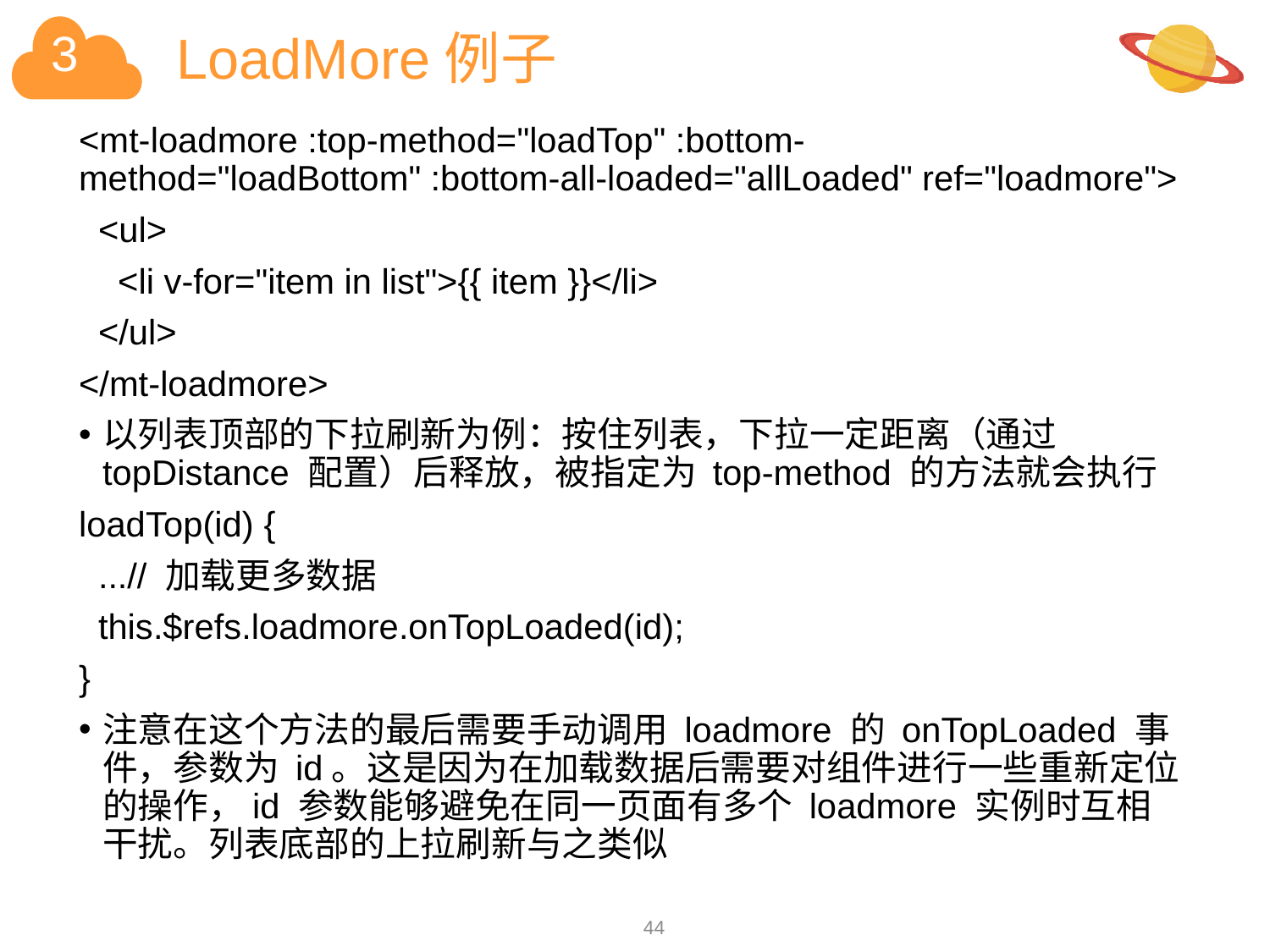

# LoadMore例子
<mt-loadmore :top-method="loadTop" :bottom-method="loadBottom" :bottom-all-loaded="allLoaded" ref="loadmore">
  <ul>
    <li v-for="item in list">{{ item }}</li>
  </ul>
</mt-loadmore>
以列表顶部的下拉刷新为例：按住列表，下拉一定距离（通过 topDistance 配置）后释放，被指定为 top-method 的方法就会执行
loadTop(id) {
  ...// 加载更多数据
  this.$refs.loadmore.onTopLoaded(id);
}
注意在这个方法的最后需要手动调用 loadmore 的 onTopLoaded 事件，参数为 id。这是因为在加载数据后需要对组件进行一些重新定位的操作，id 参数能够避免在同一页面有多个 loadmore 实例时互相干扰。列表底部的上拉刷新与之类似
44